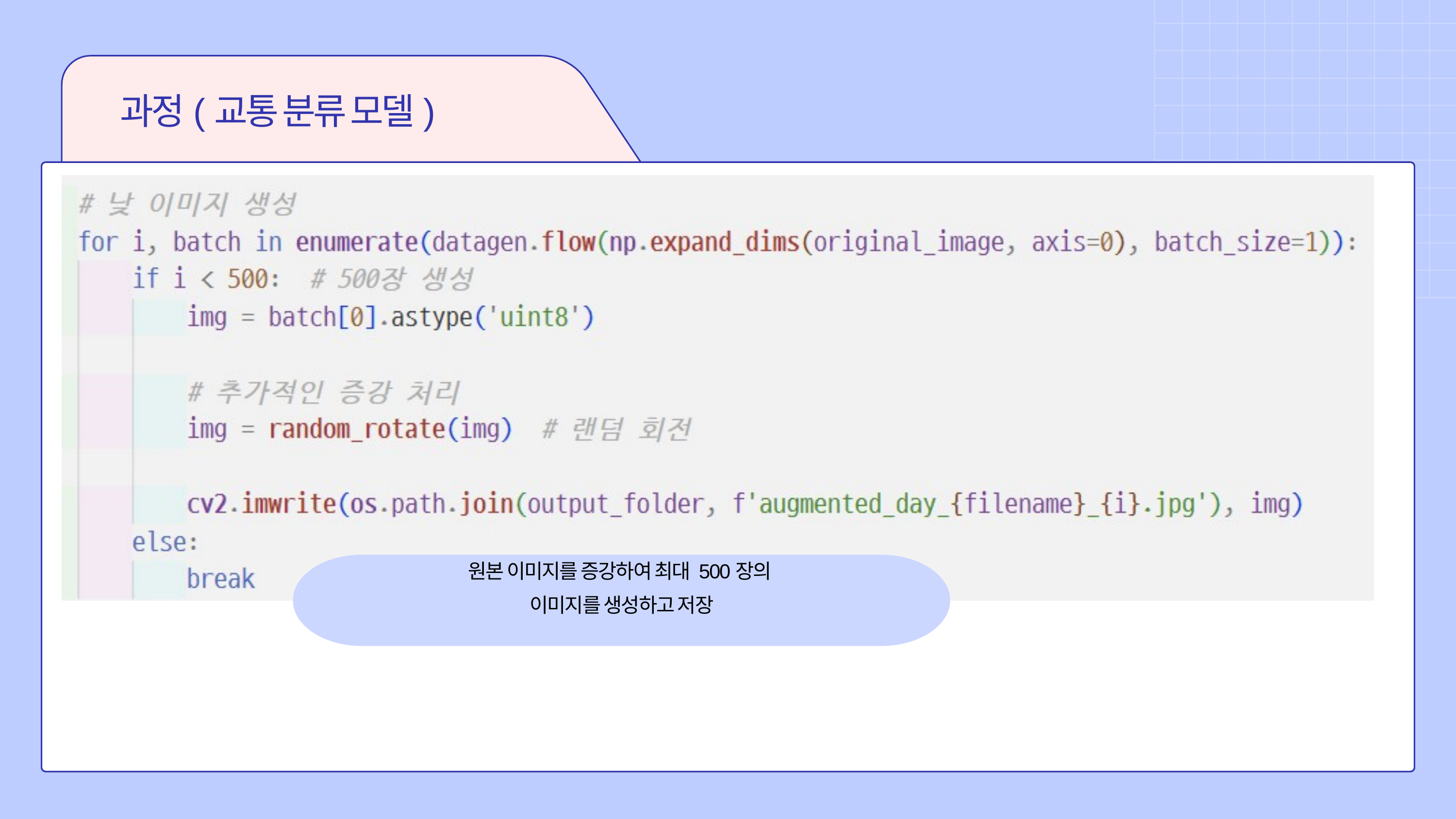

과정(교통 분류 모델)

원본 이미지를 증강하여 최대 500장의
이미지를 생성하고 저장